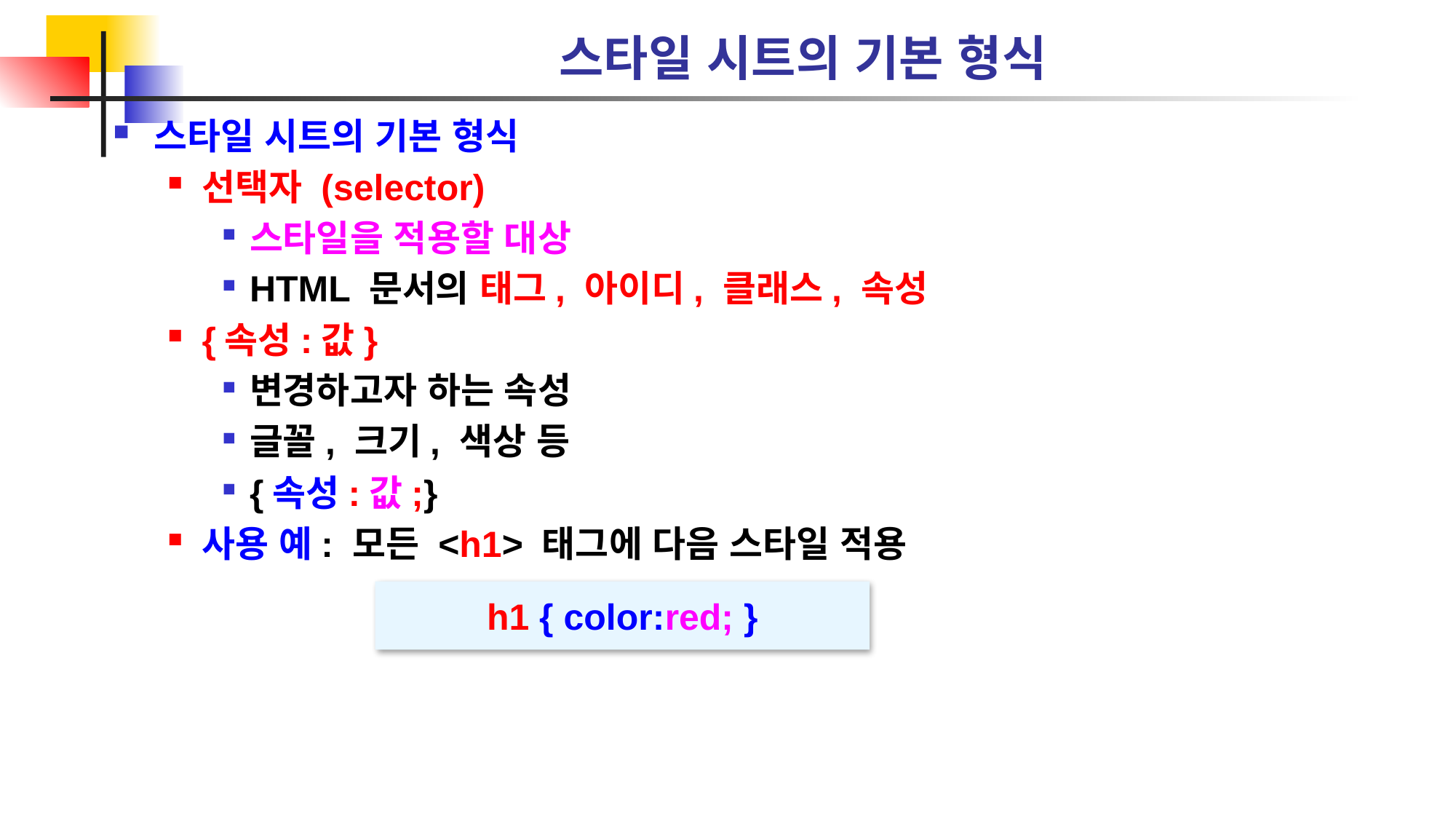

# 스타일 시트의 기본 형식
스타일 시트의 기본 형식
선택자 (selector)
스타일을 적용할 대상
HTML 문서의 태그, 아이디, 클래스, 속성
{속성:값}
변경하고자 하는 속성
글꼴, 크기, 색상 등
{속성:값;}
사용 예: 모든 <h1> 태그에 다음 스타일 적용
h1 { color:red; }